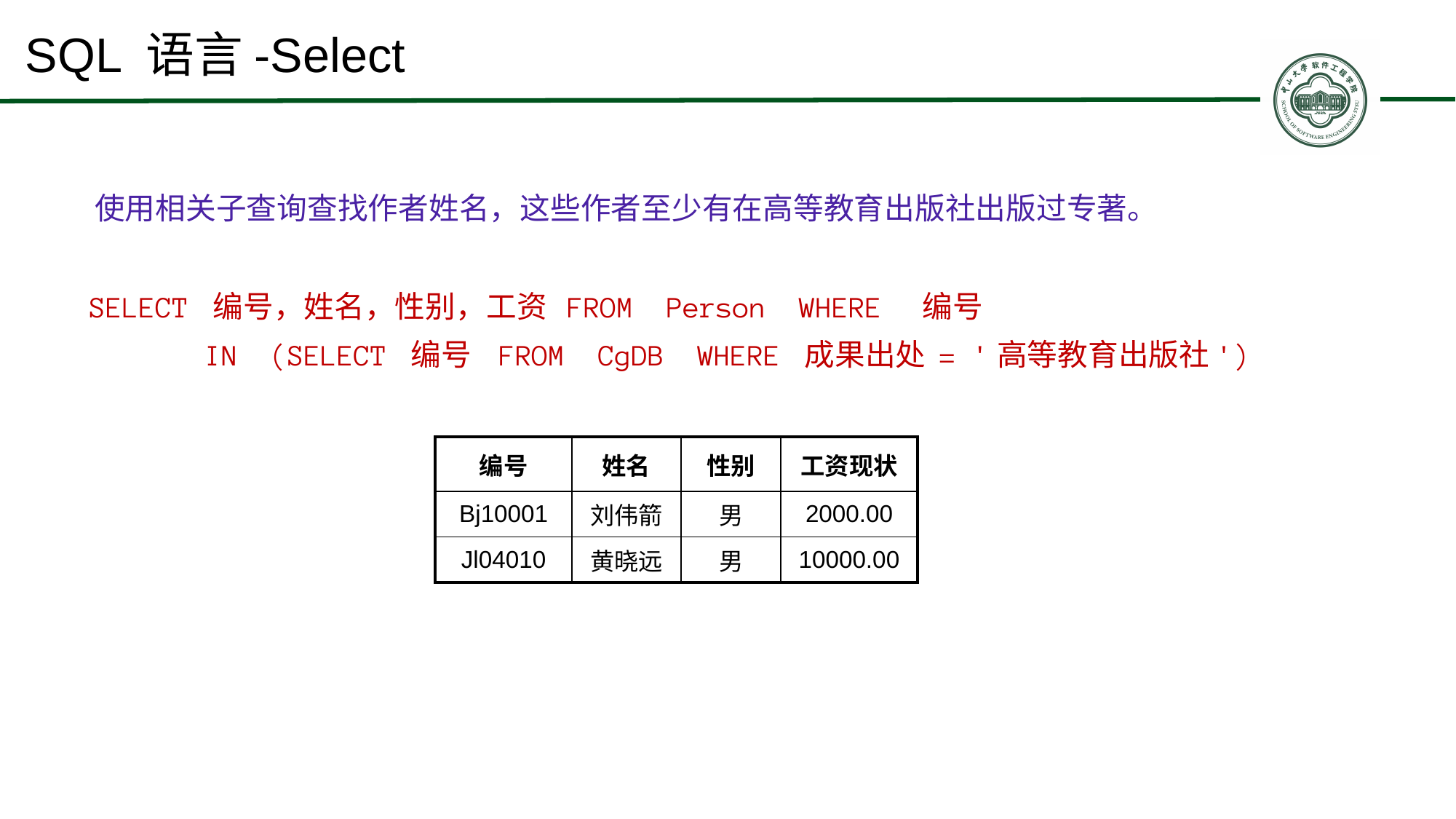

# SQL 语言-Select
   使用相关子查询查找作者姓名，这些作者至少有在高等教育出版社出版过专著。

    SELECT 编号，姓名，性别，工资  FROM  Person  WHERE  编号
         IN  (SELECT 编号   FROM  CgDB  WHERE 成果出处 = '高等教育出版社')

| 编号 | 姓名 | 性别 | 工资现状 |
| --- | --- | --- | --- |
| Bj10001 | 刘伟箭 | 男 | 2000.00 |
| Jl04010 | 黄晓远 | 男 | 10000.00 |